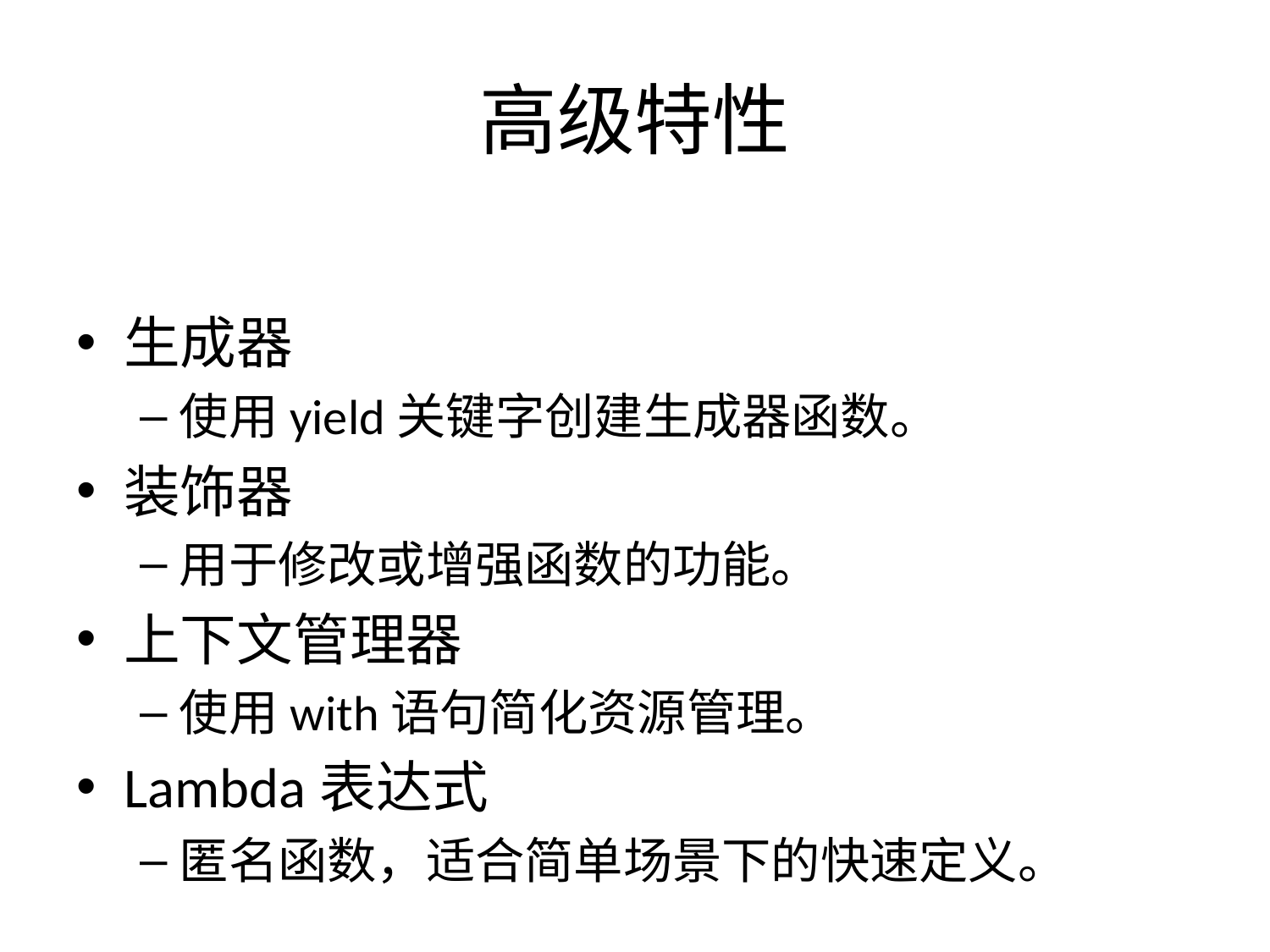

# 高级特性

生成器
使用yield关键字创建生成器函数。
装饰器
用于修改或增强函数的功能。
上下文管理器
使用with语句简化资源管理。
Lambda表达式
匿名函数，适合简单场景下的快速定义。